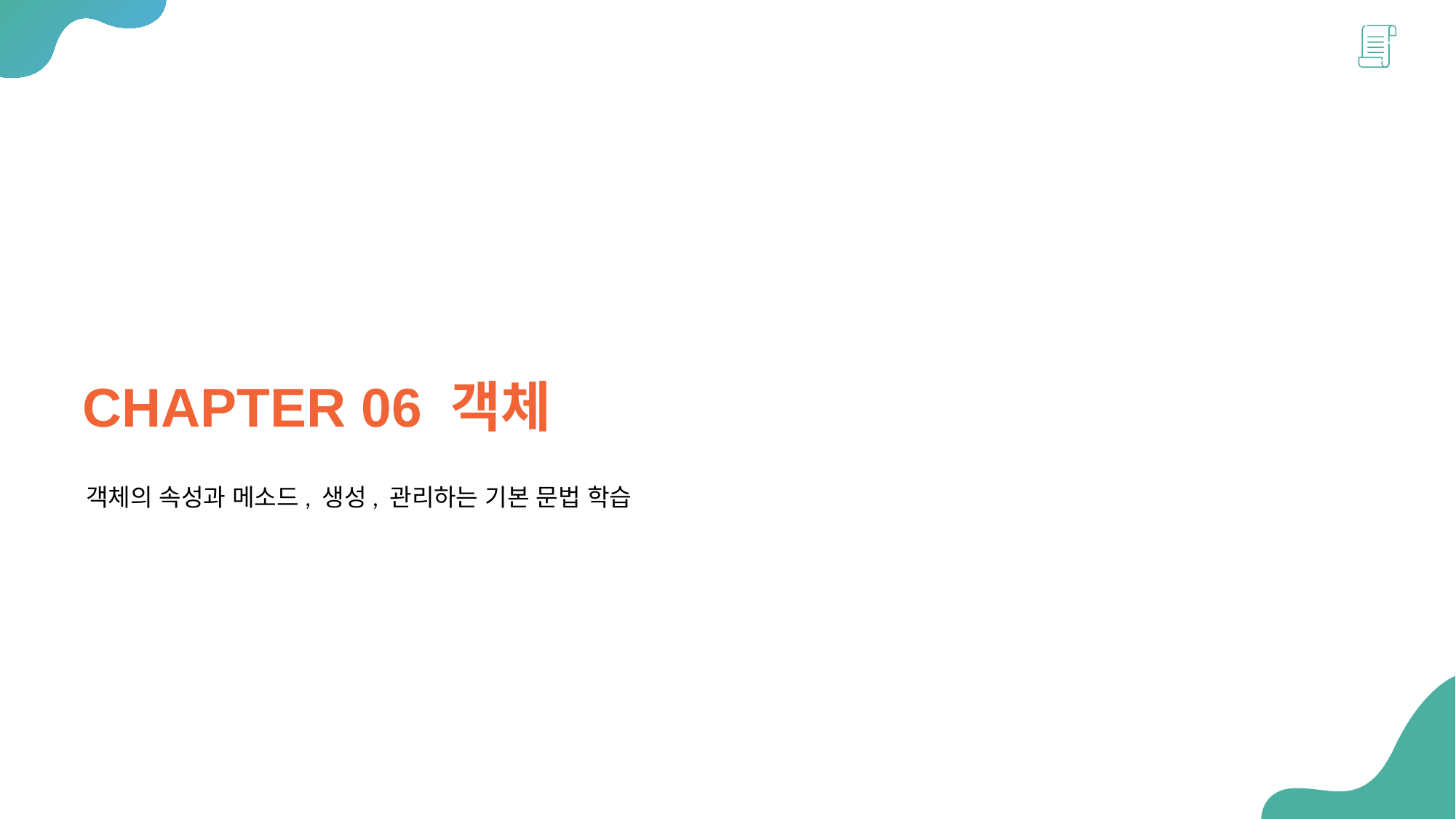

CHAPTER 06 객체
객체의 속성과 메소드, 생성, 관리하는 기본 문법 학습